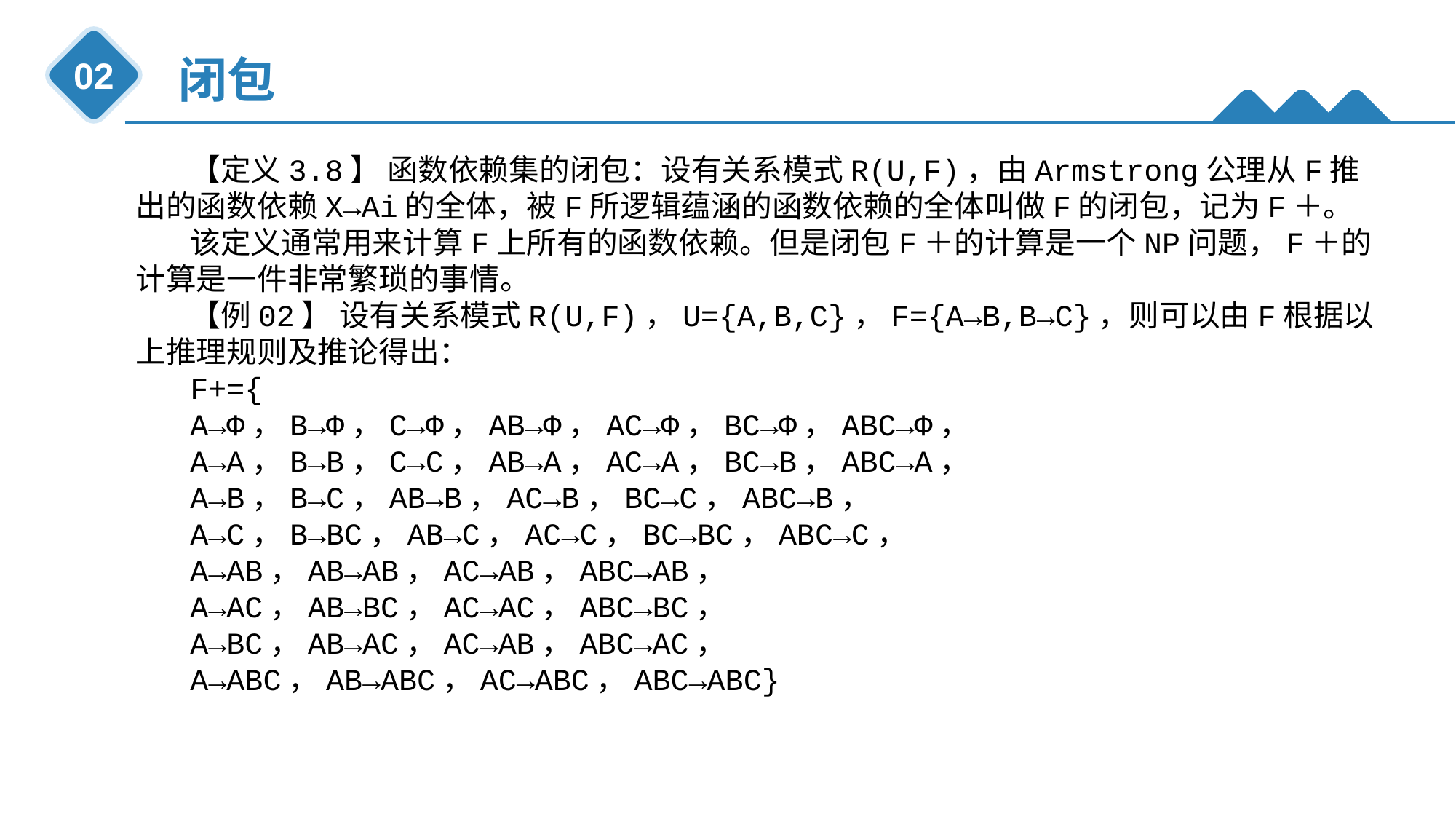

闭包
02

【定义3.8】 函数依赖集的闭包：设有关系模式R(U,F)，由Armstrong公理从F推出的函数依赖X→Ai的全体，被F所逻辑蕴涵的函数依赖的全体叫做F的闭包，记为F＋。
该定义通常用来计算F上所有的函数依赖。但是闭包F＋的计算是一个NP问题，F＋的计算是一件非常繁琐的事情。
【例02】 设有关系模式R(U,F)，U={A,B,C}，F={A→B,B→C}，则可以由F根据以上推理规则及推论得出：
F+={
A→Ф，B→Ф，C→Ф，AB→Ф，AC→Ф，BC→Ф，ABC→Ф，
A→A，B→B，C→C，AB→A，AC→A，BC→B，ABC→A，
A→B，B→C，AB→B，AC→B，BC→C，ABC→B，
A→C，B→BC，AB→C，AC→C，BC→BC，ABC→C，
A→AB，AB→AB，AC→AB，ABC→AB，
A→AC，AB→BC，AC→AC，ABC→BC，
A→BC，AB→AC，AC→AB，ABC→AC，
A→ABC，AB→ABC，AC→ABC，ABC→ABC}